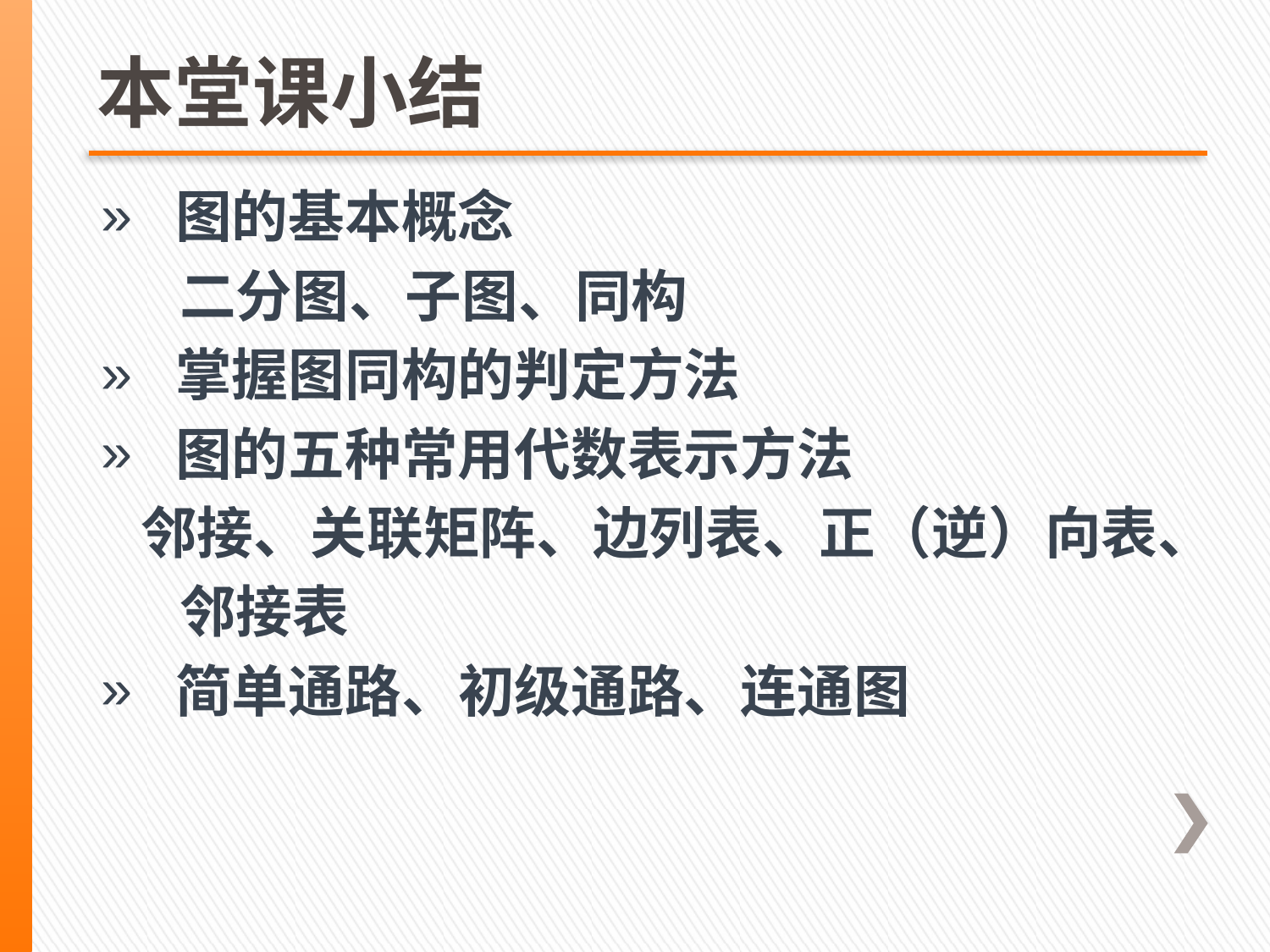

# 本堂课小结
 图的基本概念
     二分图、子图、同构
 掌握图同构的判定方法
 图的五种常用代数表示方法
  邻接、关联矩阵、边列表、正（逆）向表、
     邻接表
 简单通路、初级通路、连通图